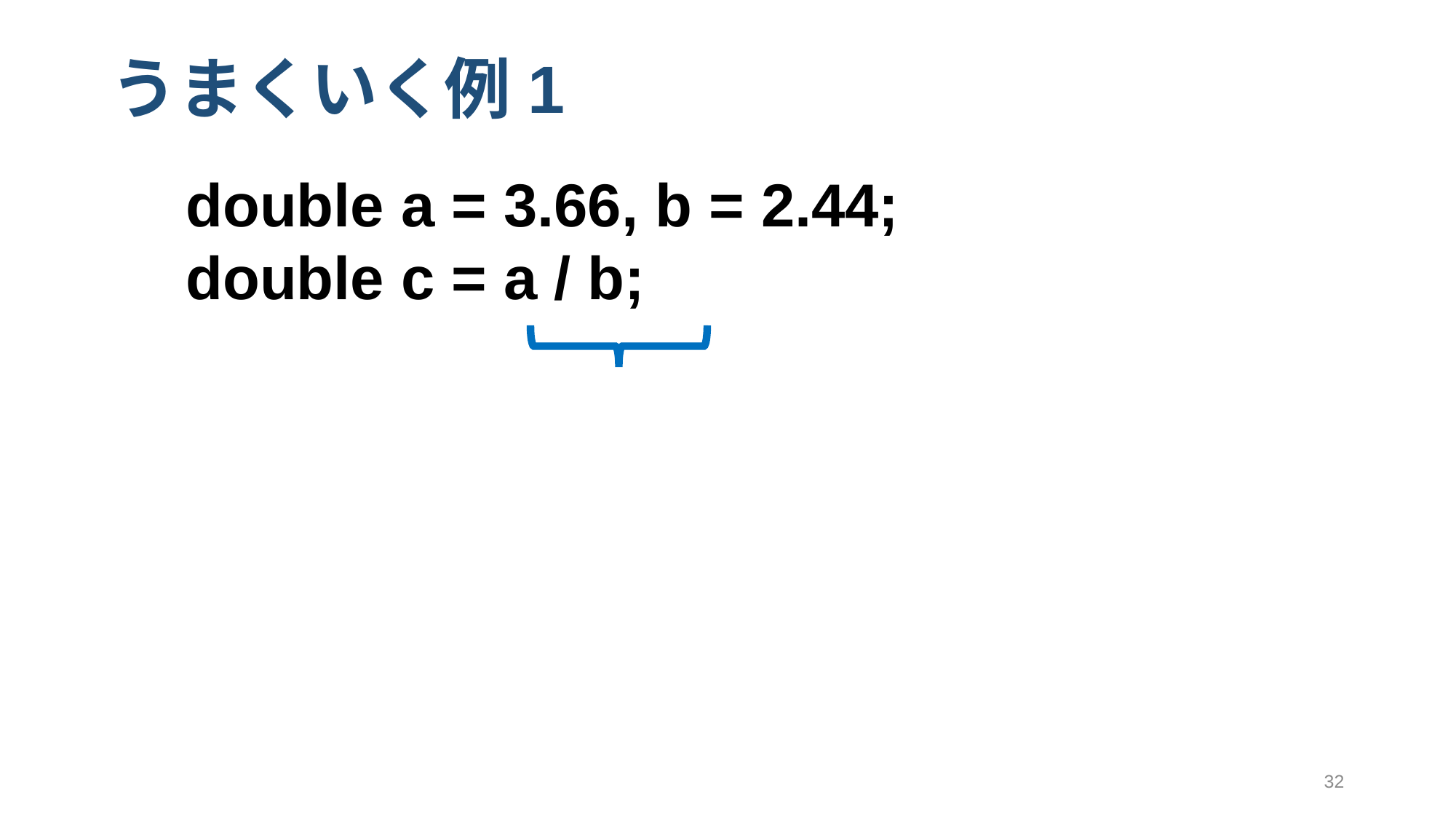

# うまくいく例1
　double a = 3.66, b = 2.44;
　double c = a / b;

32